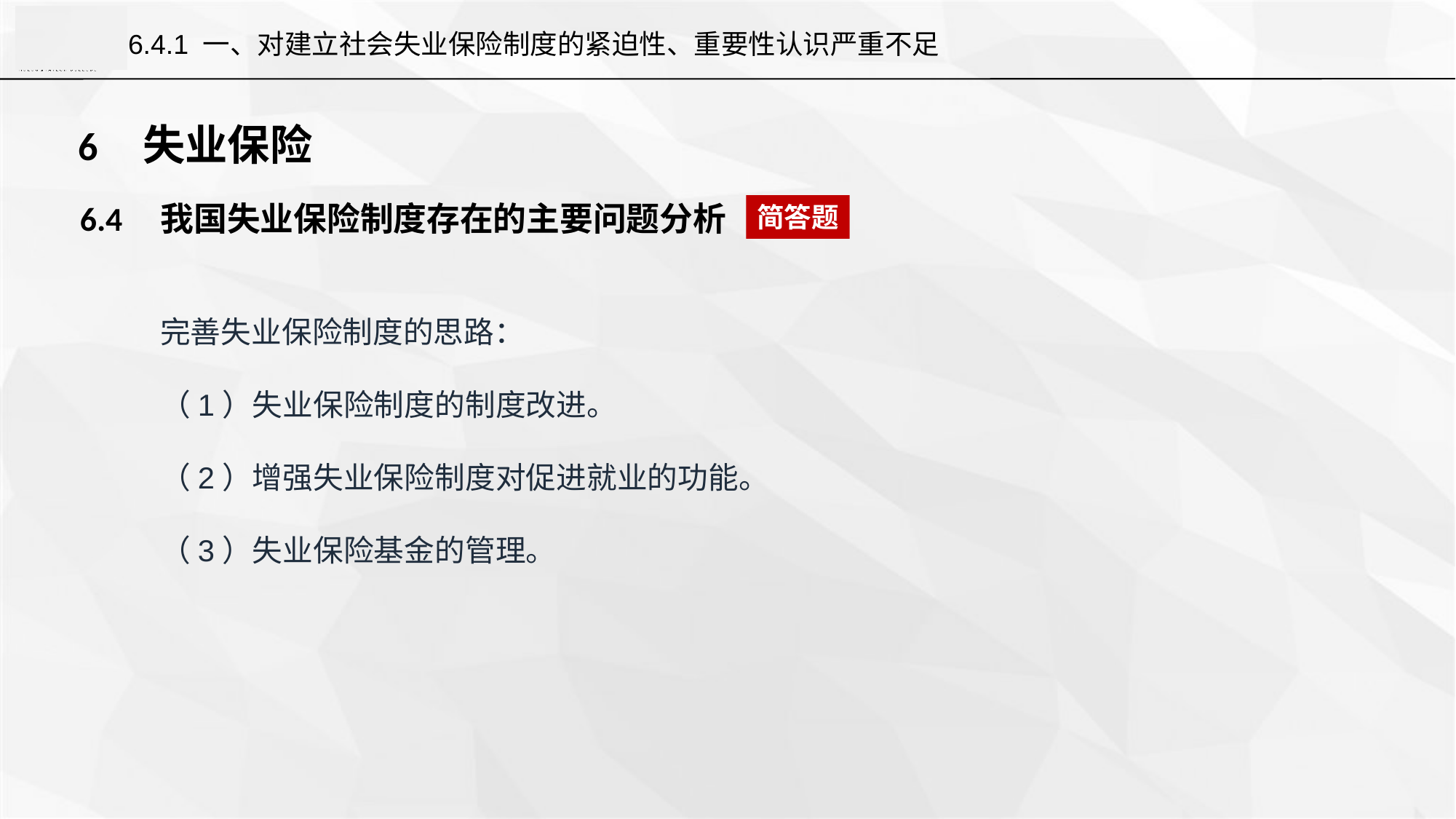

6.4.1 一、对建立社会失业保险制度的紧迫性、重要性认识严重不足
6    失业保险
6.4    我国失业保险制度存在的主要问题分析
简答题
完善失业保险制度的思路：
（1）失业保险制度的制度改进。  
（2）增强失业保险制度对促进就业的功能。
（3）失业保险基金的管理。